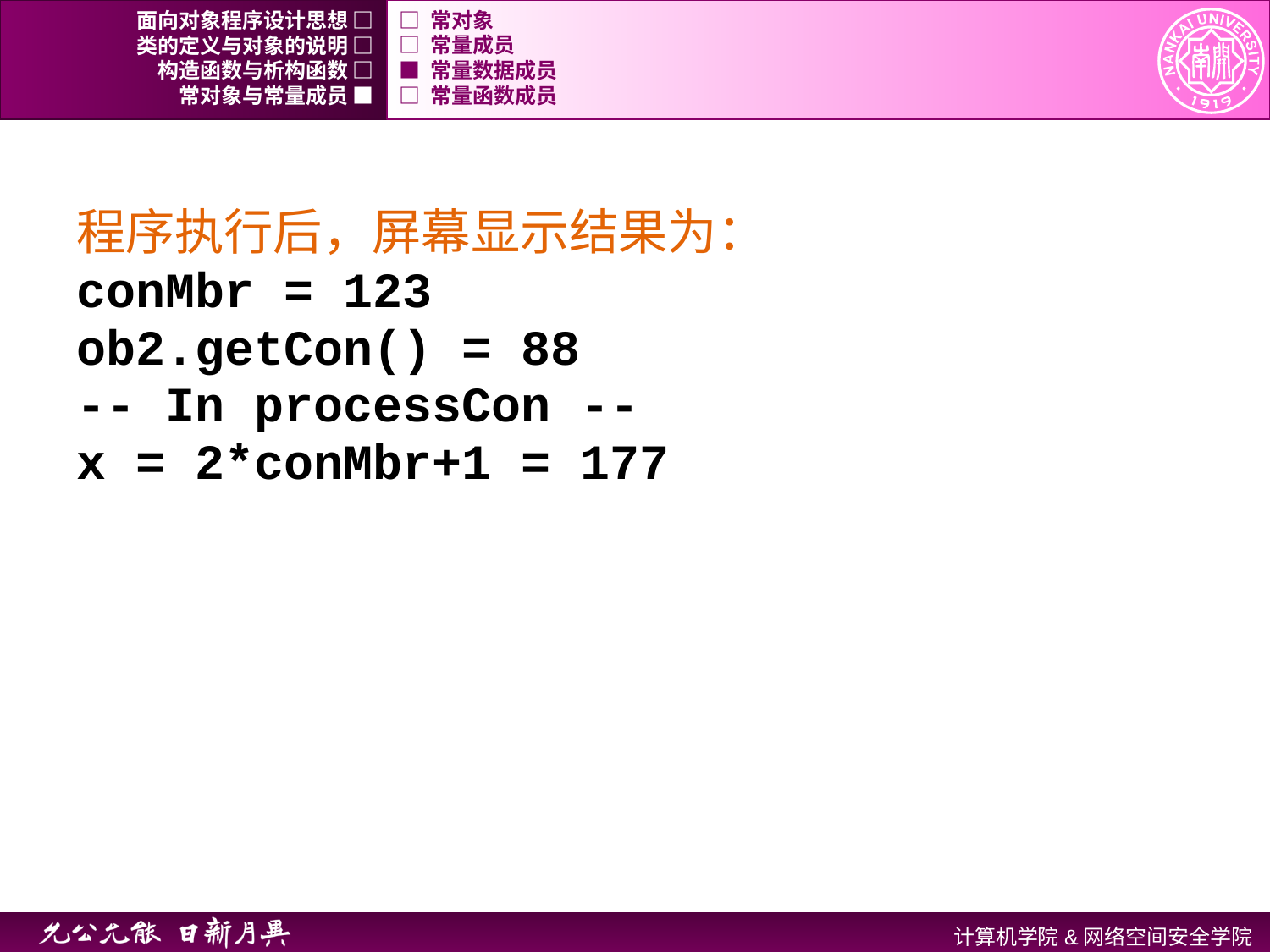

面向对象程序设计思想 □
□ 常对象
类的定义与对象的说明 □
□ 常量成员
构造函数与析构函数 □
■ 常量数据成员
常对象与常量成员 ■

□ 常量函数成员
程序执行后，屏幕显示结果为：
conMbr = 123
ob2.getCon() = 88
-- In processCon --
x = 2*conMbr+1 = 177